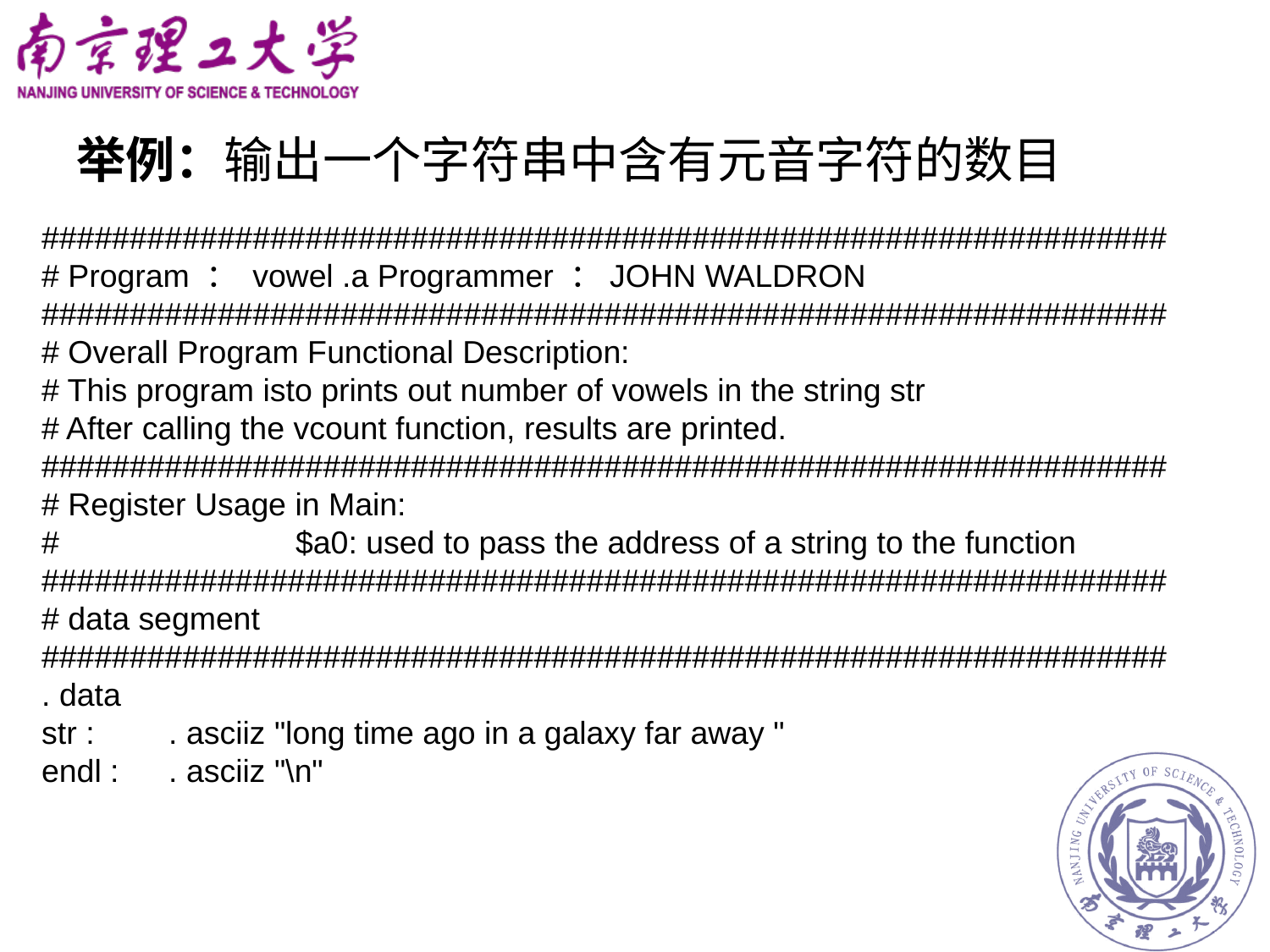

# 举例：输出一个字符串中含有元音字符的数目
################################################################
# Program ： vowel .a Programmer ：JOHN WALDRON
################################################################
# Overall Program Functional Description:
# This program isto prints out number of vowels in the string str
# After calling the vcount function, results are printed.
################################################################
# Register Usage in Main:
# 		$a0: used to pass the address of a string to the function
################################################################
# data segment
################################################################
. data
str :	. asciiz "long time ago in a galaxy far away "
endl :	. asciiz "\n"